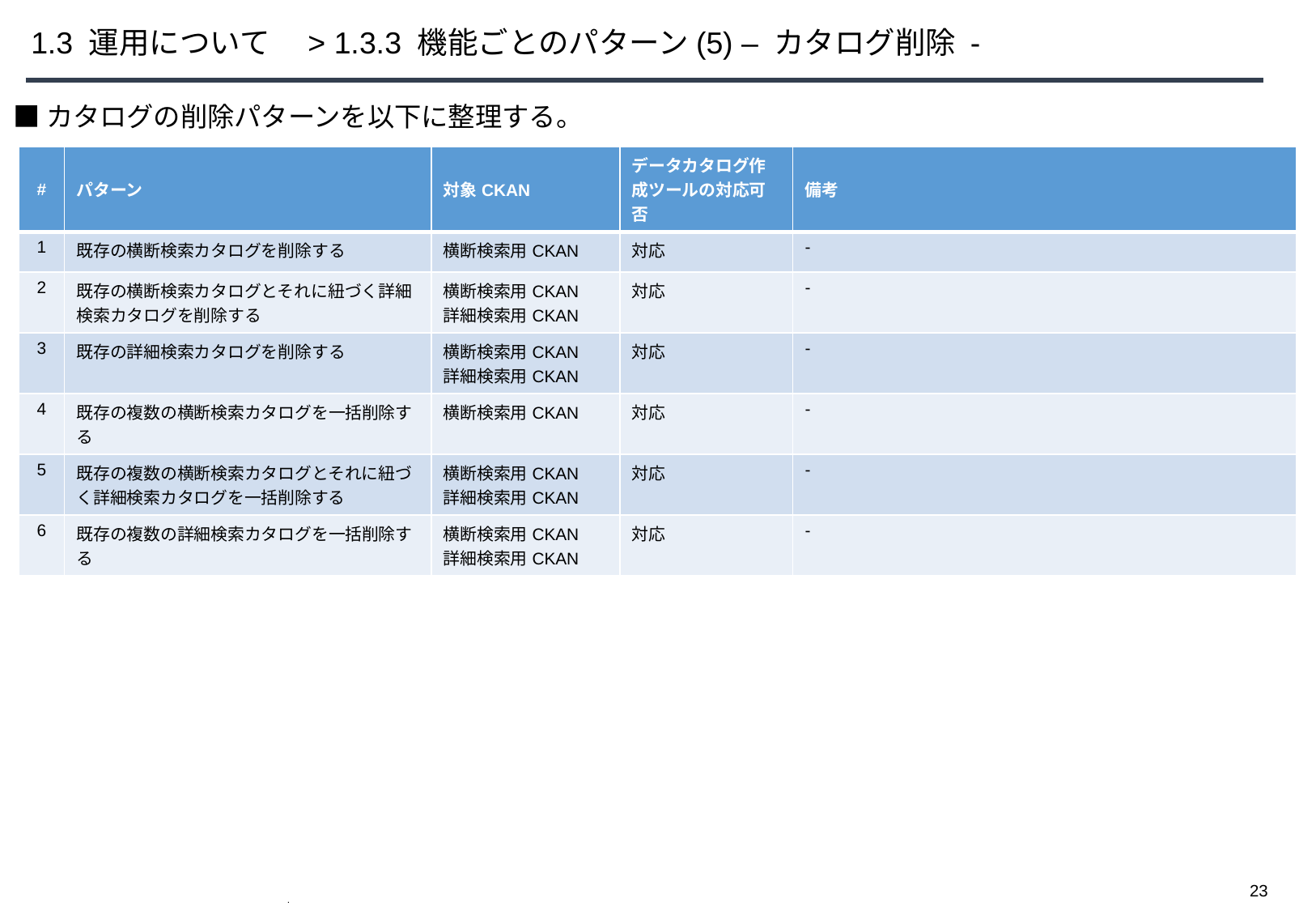

# 1.3 運用について　> 1.3.3 機能ごとのパターン(5) – カタログ削除 -
■カタログの削除パターンを以下に整理する。
| # | パターン | 対象CKAN | データカタログ作成ツールの対応可否 | 備考 |
| --- | --- | --- | --- | --- |
| 1 | 既存の横断検索カタログを削除する | 横断検索用CKAN | 対応 | - |
| 2 | 既存の横断検索カタログとそれに紐づく詳細検索カタログを削除する | 横断検索用CKAN 詳細検索用CKAN | 対応 | - |
| 3 | 既存の詳細検索カタログを削除する | 横断検索用CKAN 詳細検索用CKAN | 対応 | - |
| 4 | 既存の複数の横断検索カタログを一括削除する | 横断検索用CKAN | 対応 | - |
| 5 | 既存の複数の横断検索カタログとそれに紐づく詳細検索カタログを一括削除する | 横断検索用CKAN 詳細検索用CKAN | 対応 | - |
| 6 | 既存の複数の詳細検索カタログを一括削除する | 横断検索用CKAN 詳細検索用CKAN | 対応 | - |